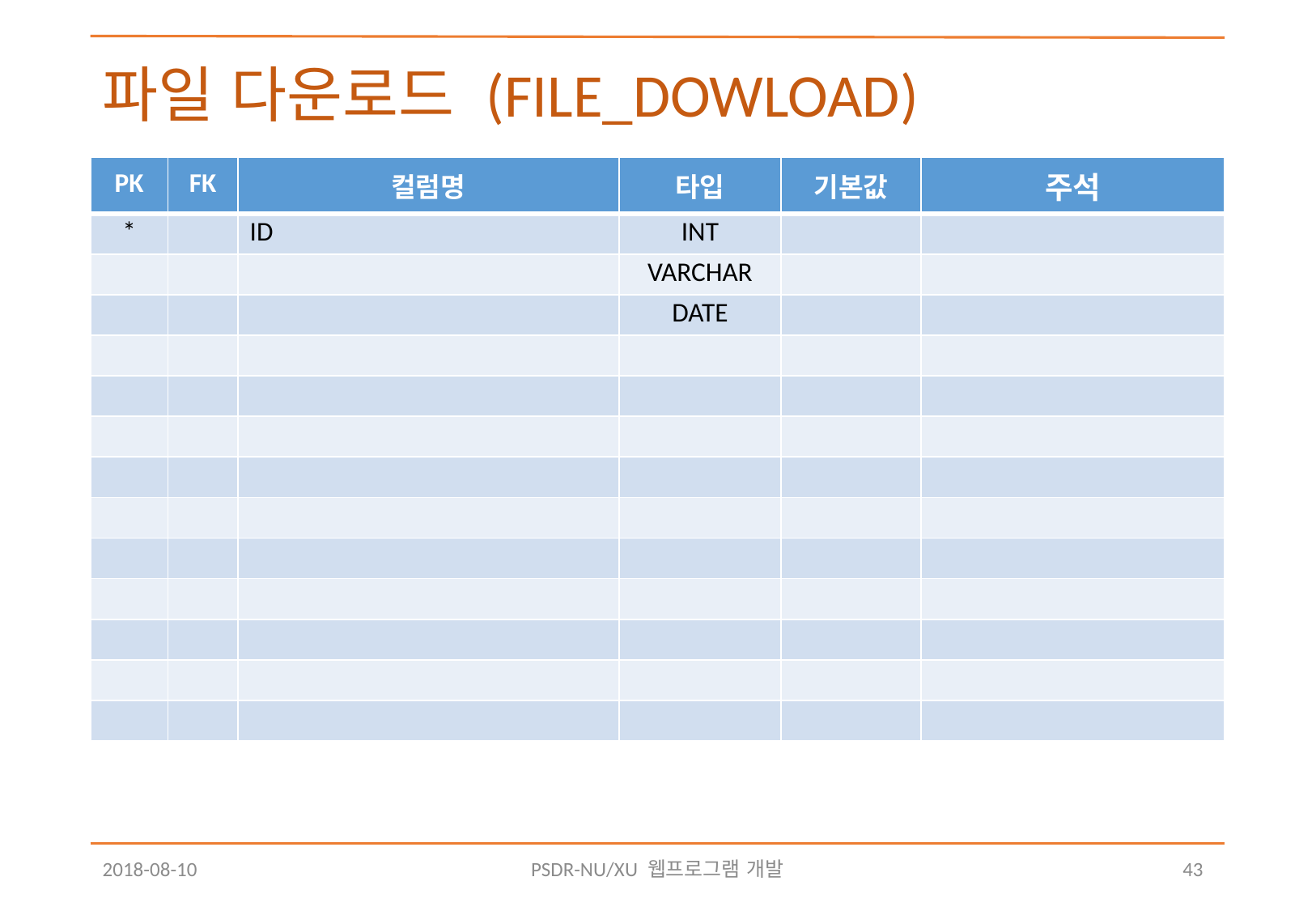

# 파일 다운로드 (FILE_DOWLOAD)
| PK | FK | 컬럼명 | 타입 | 기본값 | 주석 |
| --- | --- | --- | --- | --- | --- |
| \* |  | ID | INT |  |  |
|  |  |  | VARCHAR |  |  |
|  |  |  | DATE |  |  |
|  |  |  |  |  |  |
|  |  |  |  |  |  |
|  |  |  |  |  |  |
|  |  |  |  |  |  |
|  |  |  |  |  |  |
|  |  |  |  |  |  |
|  |  |  |  |  |  |
|  |  |  |  |  |  |
|  |  |  |  |  |  |
|  |  |  |  |  |  |
2018-08-10
PSDR-NU/XU 웹프로그램 개발
43